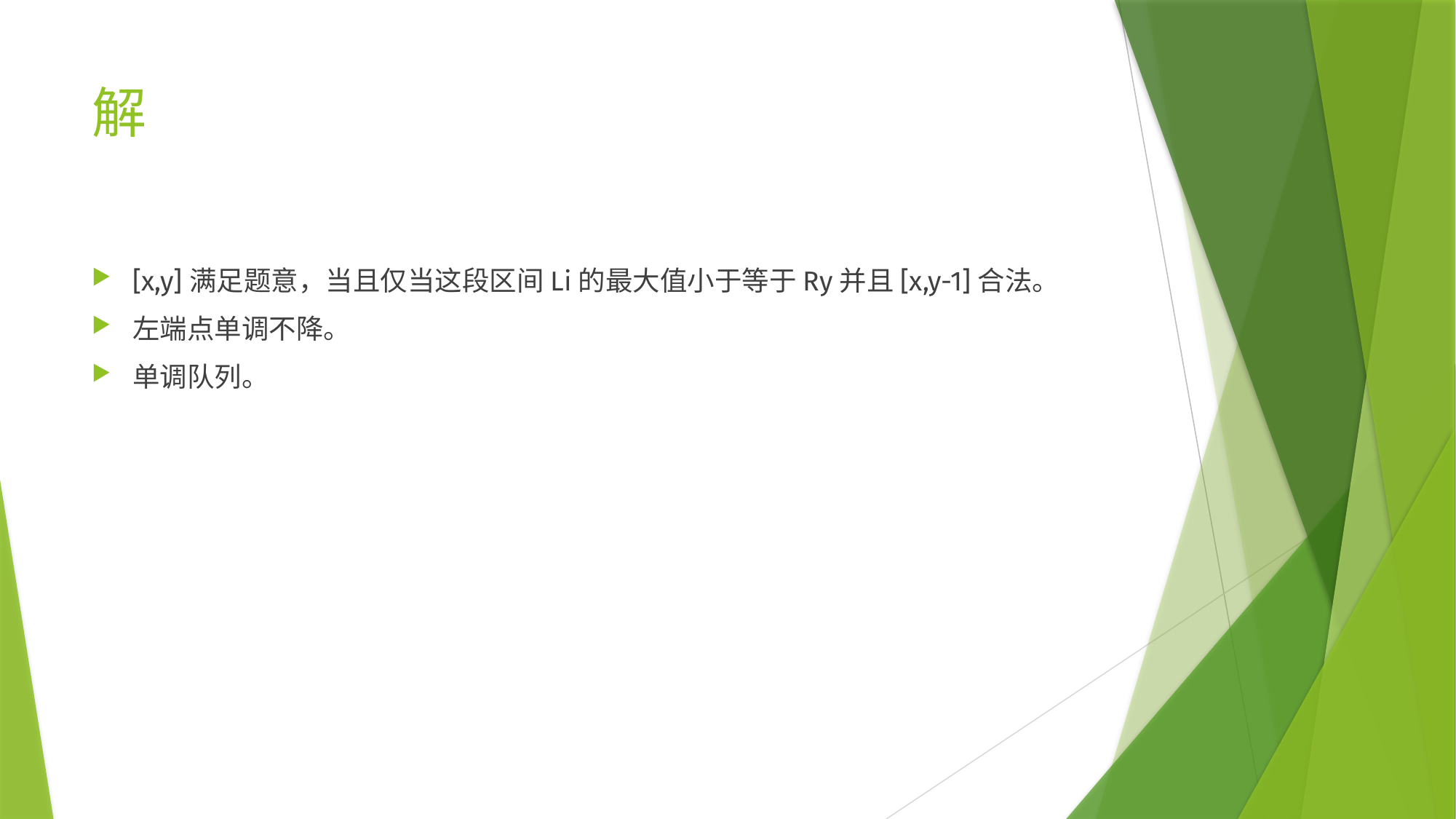

# 解
[x,y]满足题意，当且仅当这段区间Li的最大值小于等于Ry并且[x,y-1]合法。
左端点单调不降。
单调队列。